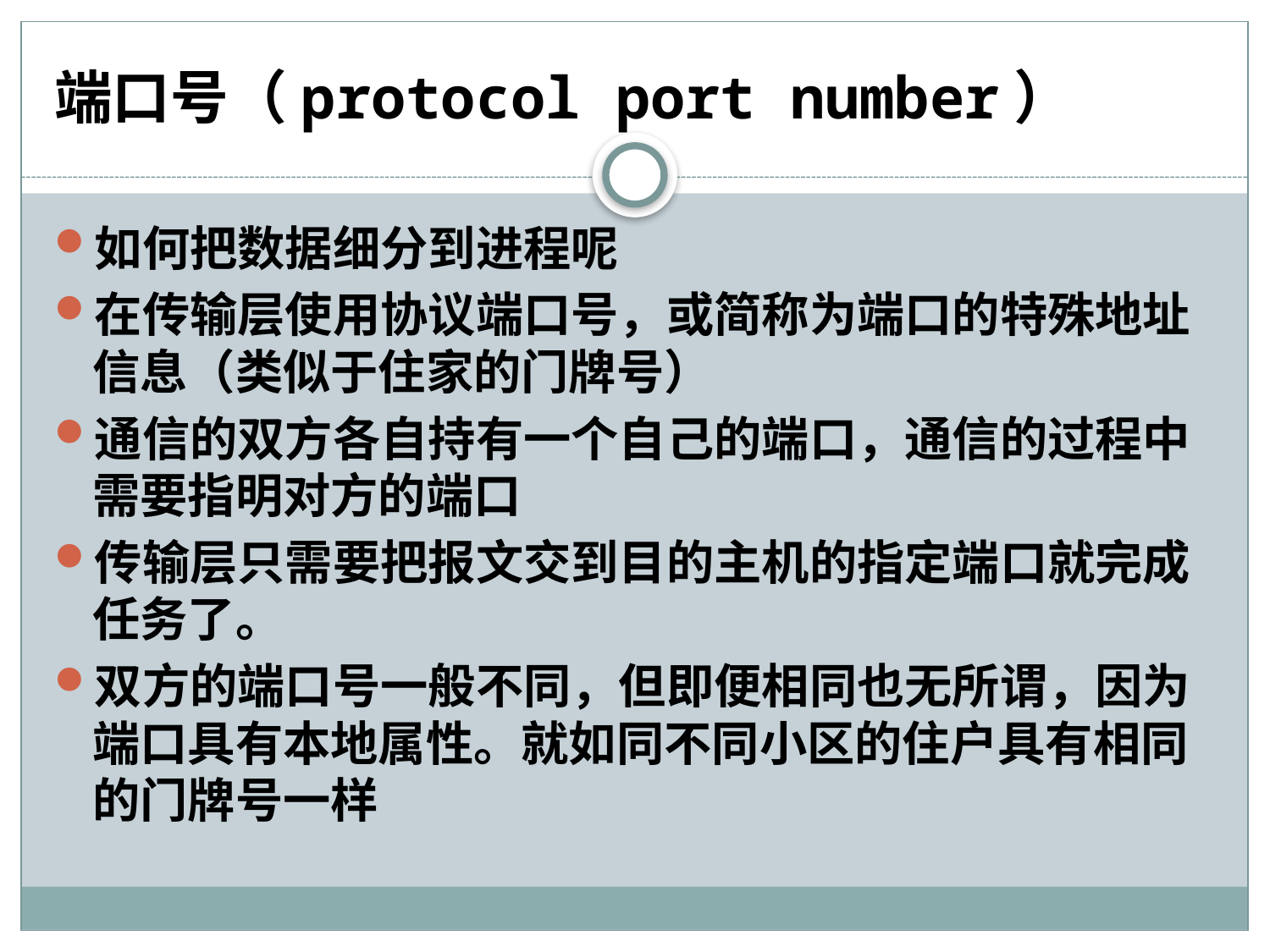

# 端口号（protocol port number）
如何把数据细分到进程呢
在传输层使用协议端口号，或简称为端口的特殊地址信息（类似于住家的门牌号）
通信的双方各自持有一个自己的端口，通信的过程中需要指明对方的端口
传输层只需要把报文交到目的主机的指定端口就完成任务了。
双方的端口号一般不同，但即便相同也无所谓，因为端口具有本地属性。就如同不同小区的住户具有相同的门牌号一样